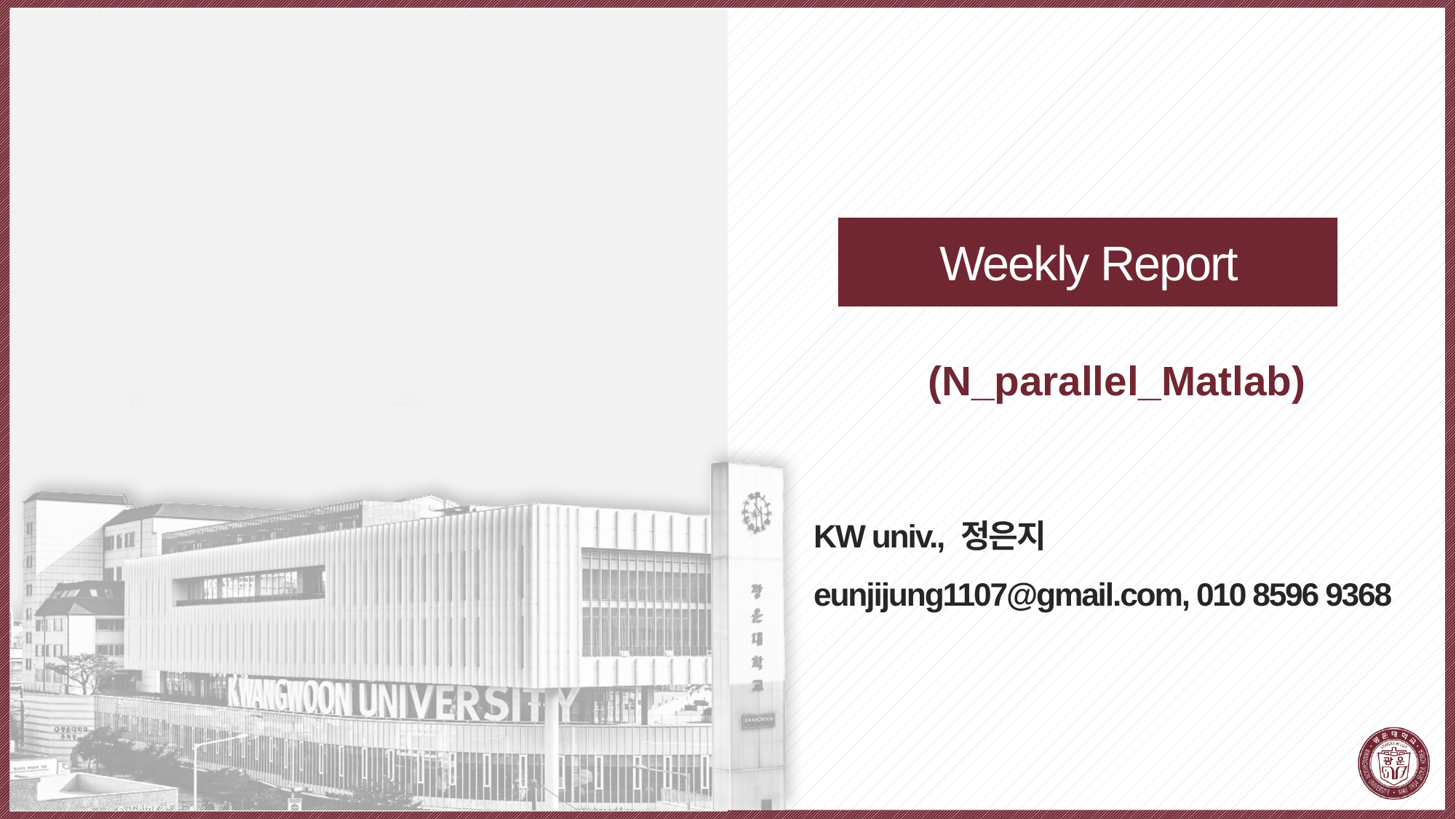

Weekly Report
          (N_parallel_Matlab)
KW univ., 정은지
eunjijung1107@gmail.com, 010 8596 9368